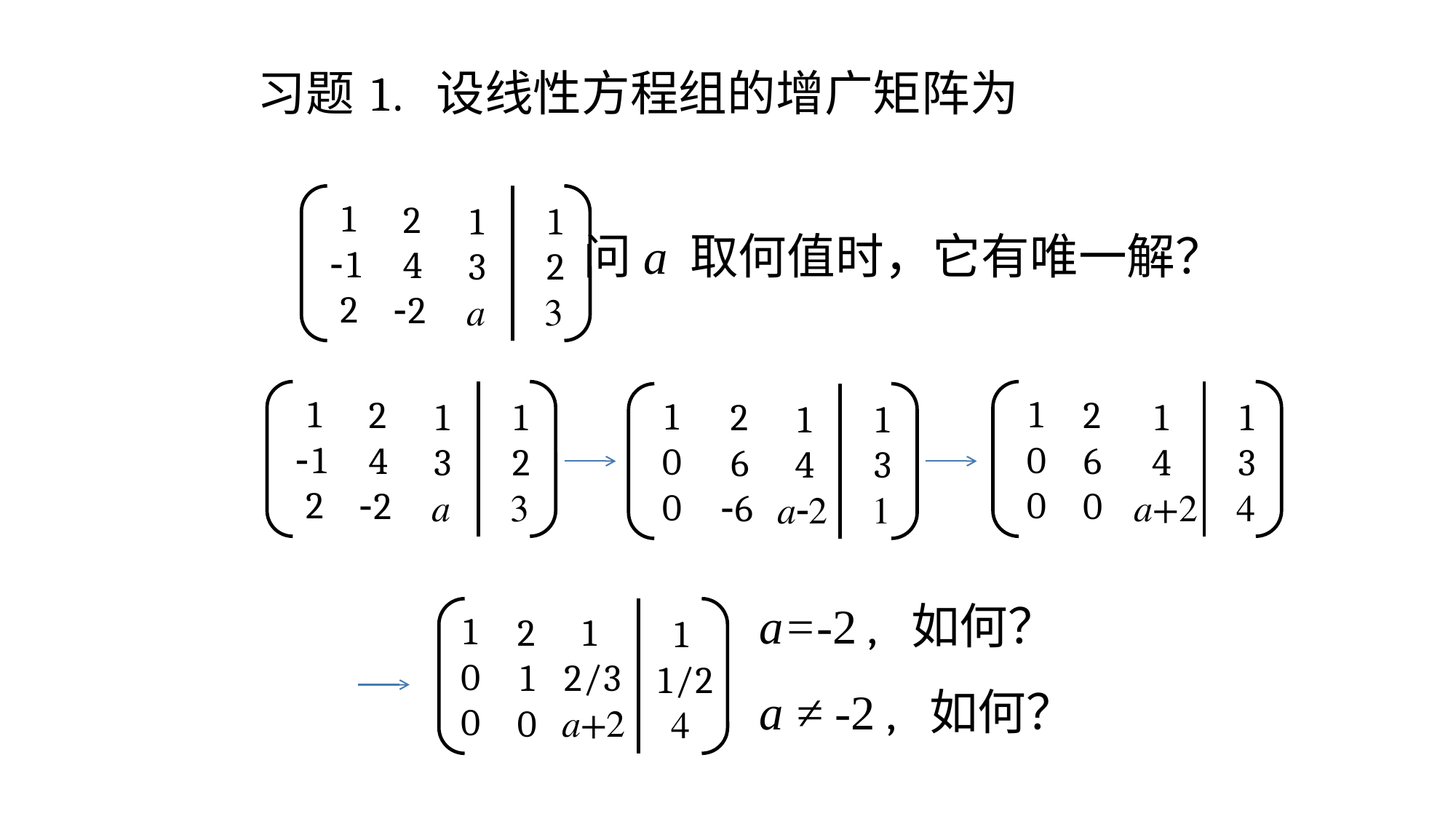

习题1.  设线性方程组的增广矩阵为

  1
 −1
  2
  2
  4
 −2
  1
  2
  3
  1
  3
  a
问a 取何值时，它有唯一解？

  1
 −1
  2
  2
  4
 −2
  1
  2
  3
  1
  3
  a

  1
  0
  0
  2
  6
  0
  1
  3
  4
  1
  4
a+2

  1
  0
  0
  2
  6
 −6
  1
  3
  1
  1
  4
a−2
a=-2 ,  如何？

  1
  0
  0
  2
  1
  0
  1
2/3
a+2
  1
1/2
  4
a ≠ -2 ,  如何？